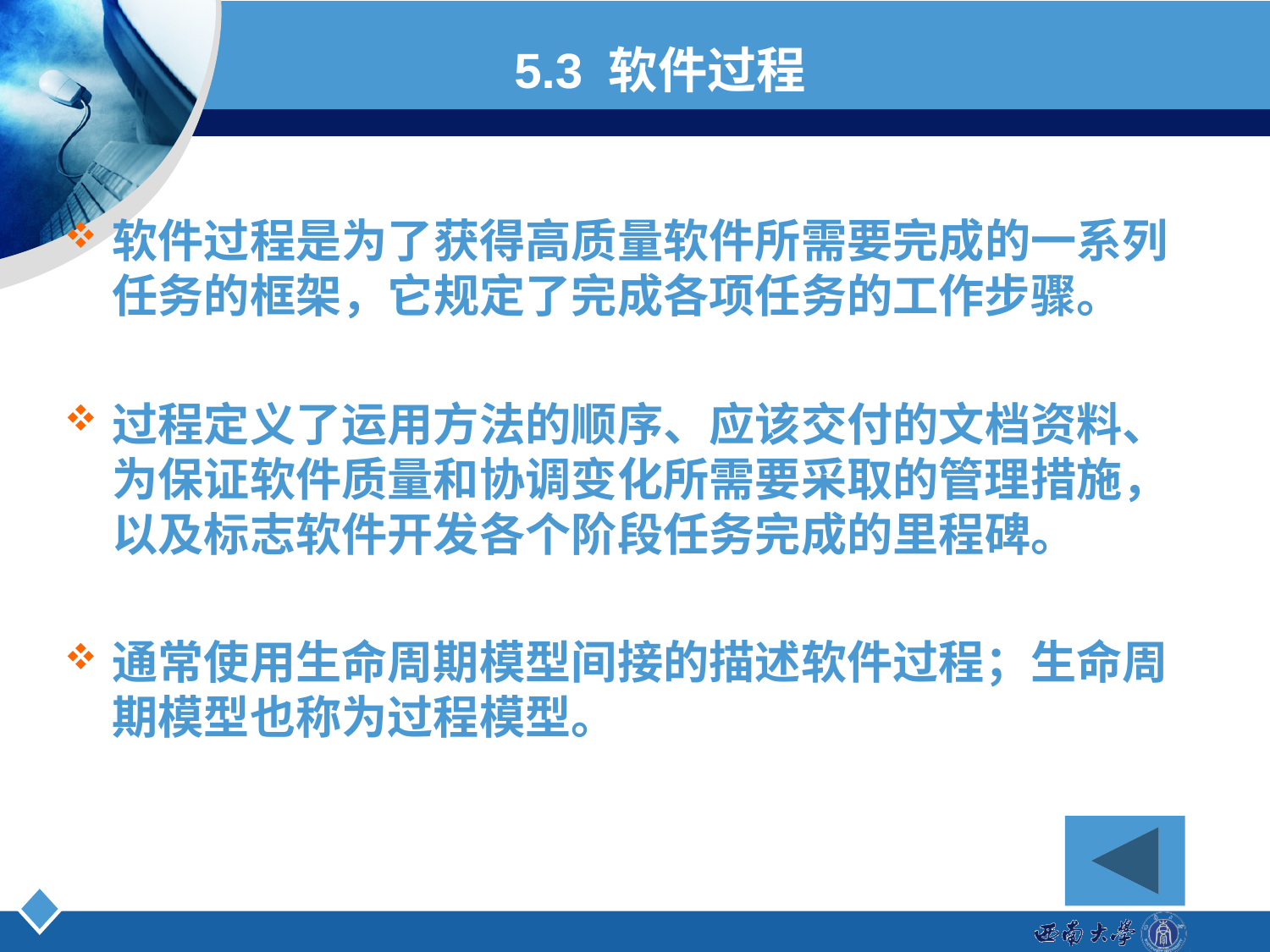

# 5.3 软件过程
软件过程是为了获得高质量软件所需要完成的一系列任务的框架，它规定了完成各项任务的工作步骤。

过程定义了运用方法的顺序、应该交付的文档资料、为保证软件质量和协调变化所需要采取的管理措施，以及标志软件开发各个阶段任务完成的里程碑。

通常使用生命周期模型间接的描述软件过程；生命周期模型也称为过程模型。